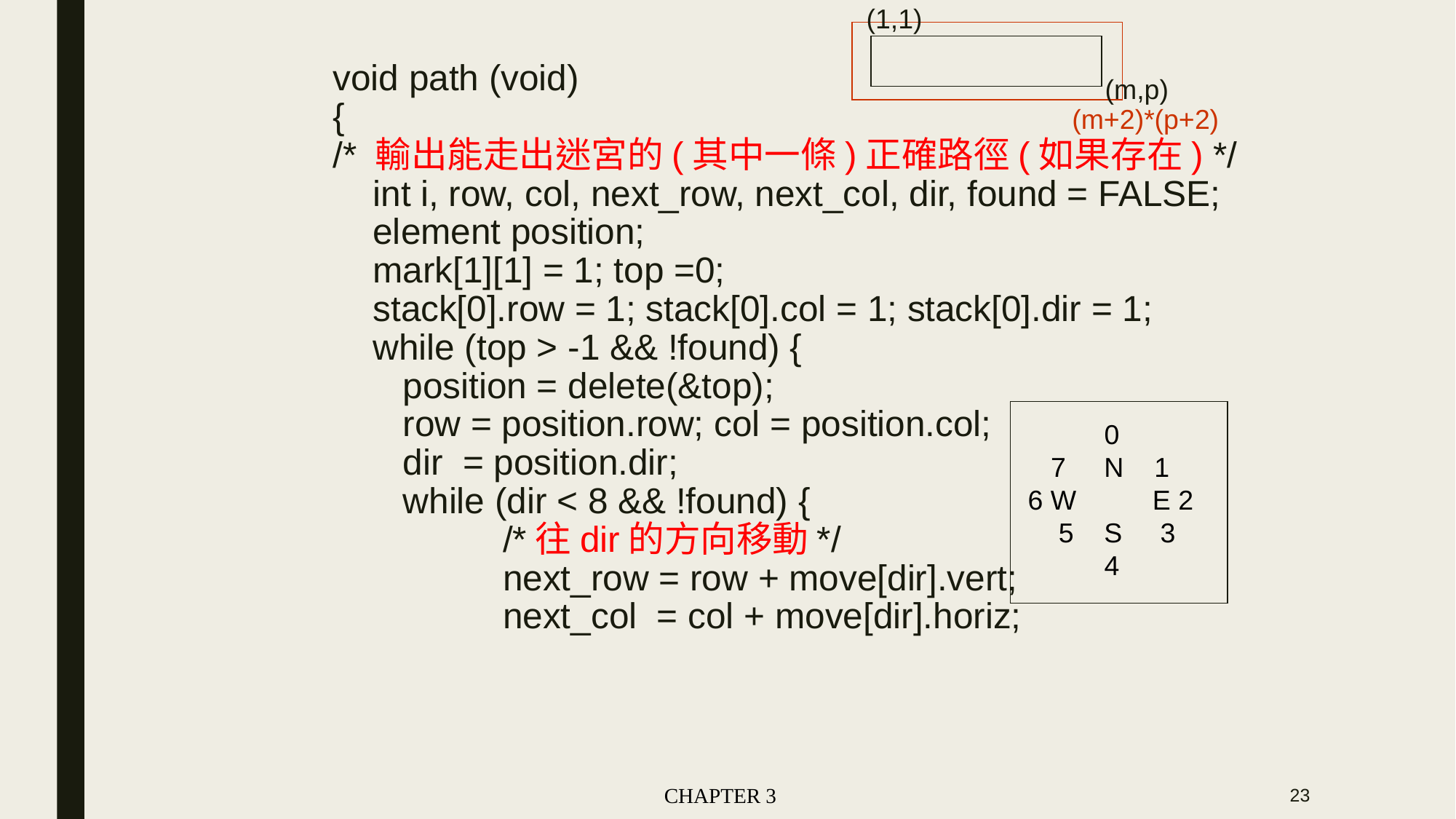

(1,1)

# void path (void) { /* 輸出能走出迷宮的(其中一條)正確路徑(如果存在) */ int i, row, col, next_row, next_col, dir, found = FALSE; element position; mark[1][1] = 1; top =0; stack[0].row = 1; stack[0].col = 1; stack[0].dir = 1; while (top > -1 && !found) { position = delete(&top); row = position.row; col = position.col; dir  = position.dir; while (dir < 8 && !found) { /*往dir的方向移動*/ next_row = row + move[dir].vert; next_col  = col + move[dir].horiz;
(m,p)
(m+2)*(p+2)

          0
   7     N    1
6 W          E 2
    5    S     3
          4
CHAPTER 3
23